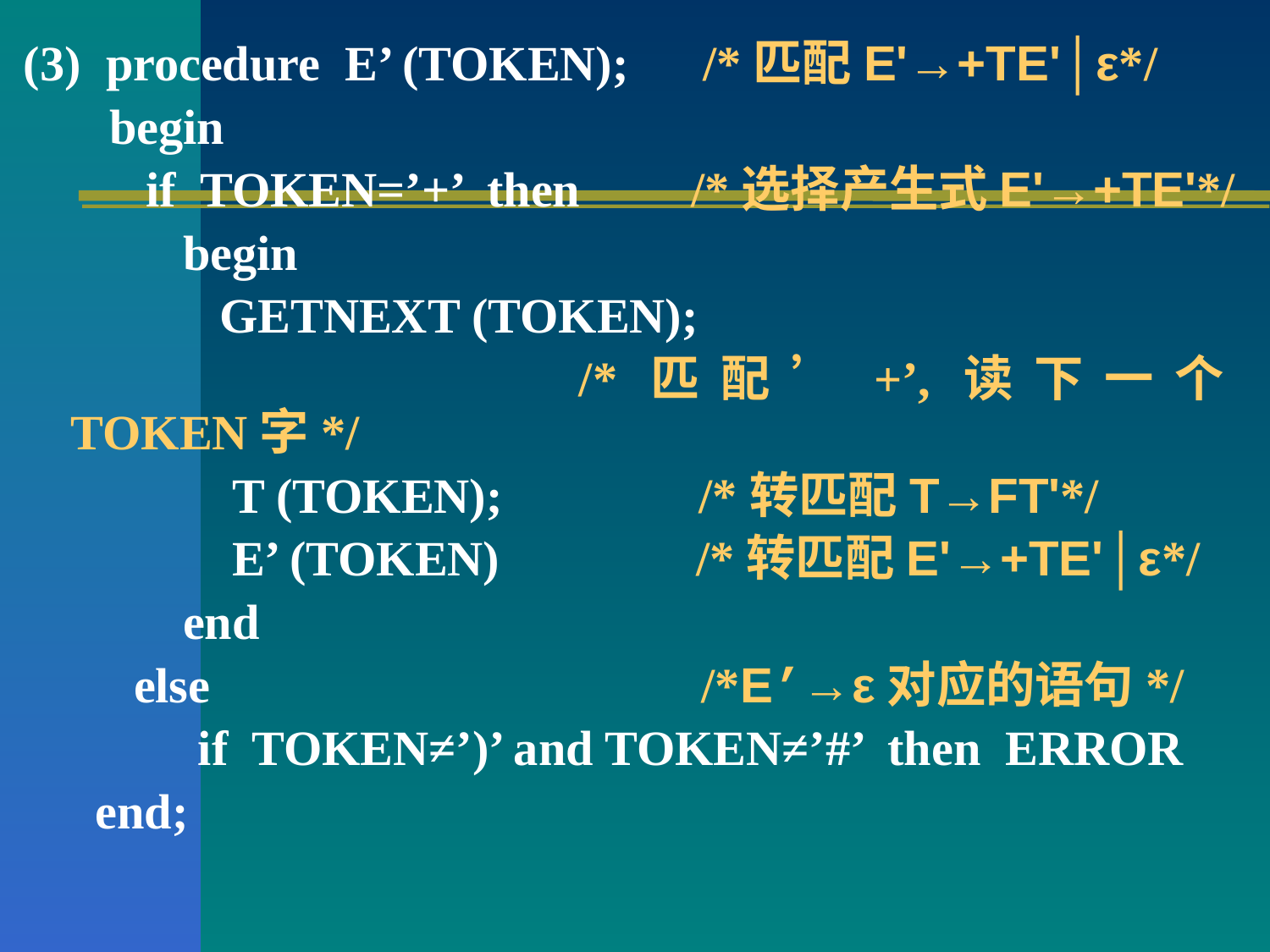

(3)  procedure  E’ (TOKEN);      /*匹配E'→+TE'│ε*/
       begin
          if  TOKEN=’+’  then         /*选择产生式E'→+TE'*/
             begin
                GETNEXT (TOKEN);
					/*匹配’+’,读下一个TOKEN字*/
                 T (TOKEN);                /*转匹配T→FT'*/
                 E’ (TOKEN)                /*转匹配E'→+TE'│ε*/
             end
         else                                        /*E’→ε对应的语句*/
		if  TOKEN≠’)’ and TOKEN≠’#’  then  ERROR
	  end;